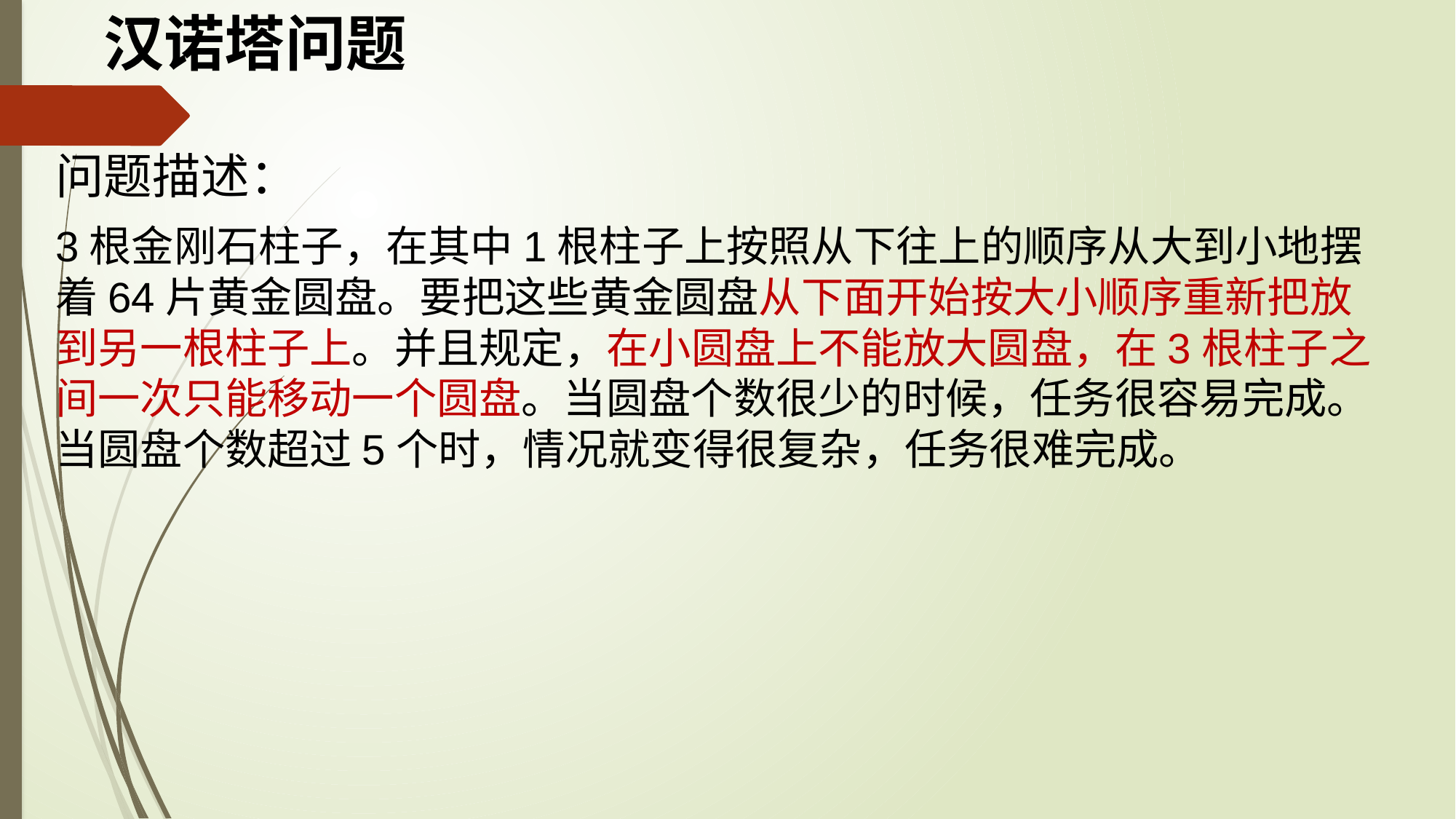

汉诺塔问题
问题描述：
3根金刚石柱子，在其中1根柱子上按照从下往上的顺序从大到小地摆着64片黄金圆盘。要把这些黄金圆盘从下面开始按大小顺序重新把放到另一根柱子上。并且规定，在小圆盘上不能放大圆盘，在3根柱子之间一次只能移动一个圆盘。当圆盘个数很少的时候，任务很容易完成。当圆盘个数超过5个时，情况就变得很复杂，任务很难完成。